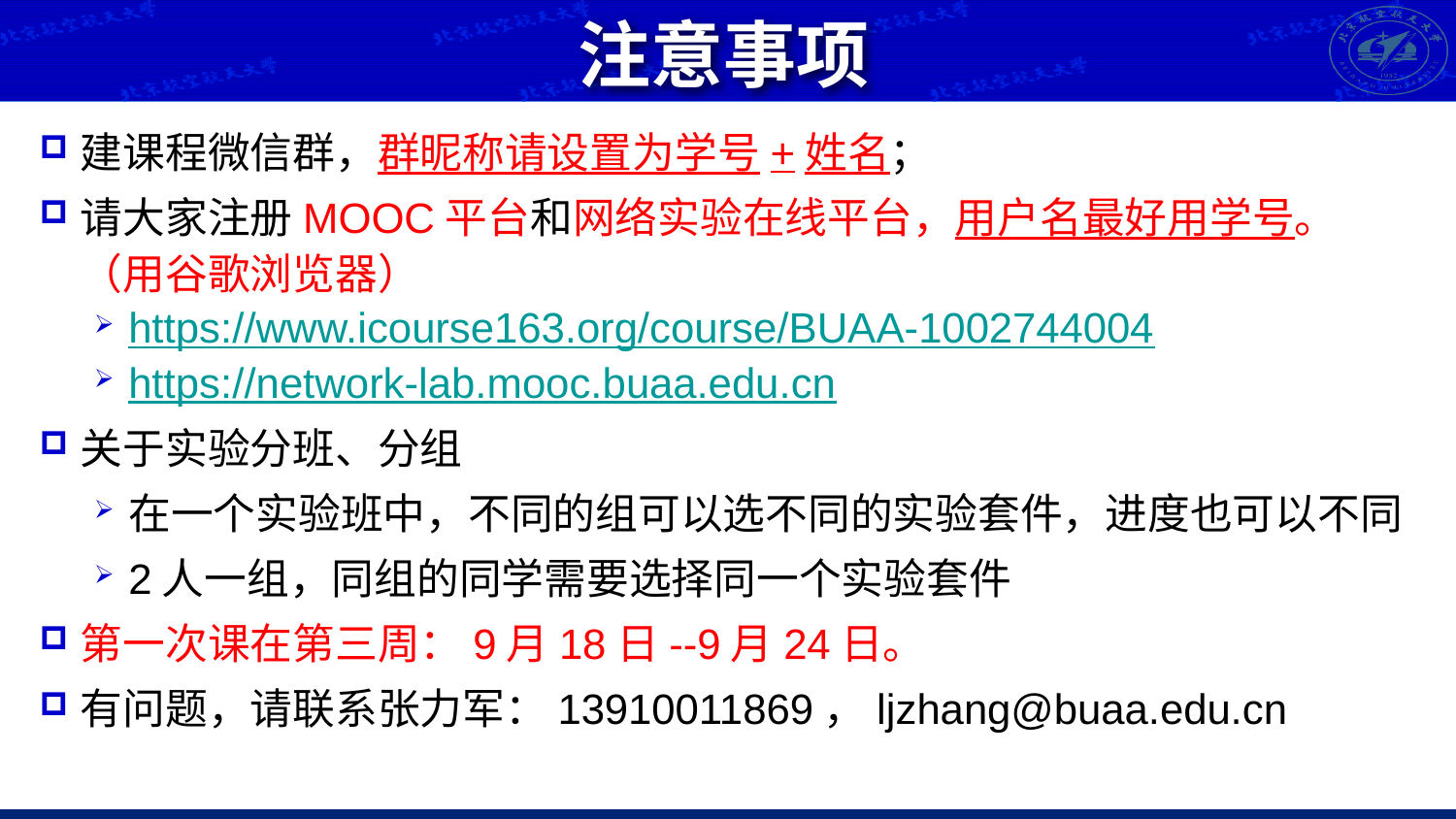

# 注意事项
建课程微信群，群昵称请设置为学号+姓名；
请大家注册MOOC平台和网络实验在线平台，用户名最好用学号。（用谷歌浏览器）
https://www.icourse163.org/course/BUAA-1002744004
https://network-lab.mooc.buaa.edu.cn
关于实验分班、分组
在一个实验班中，不同的组可以选不同的实验套件，进度也可以不同
2人一组，同组的同学需要选择同一个实验套件
第一次课在第三周：9月18日--9月24日。
有问题，请联系张力军：13910011869，ljzhang@buaa.edu.cn